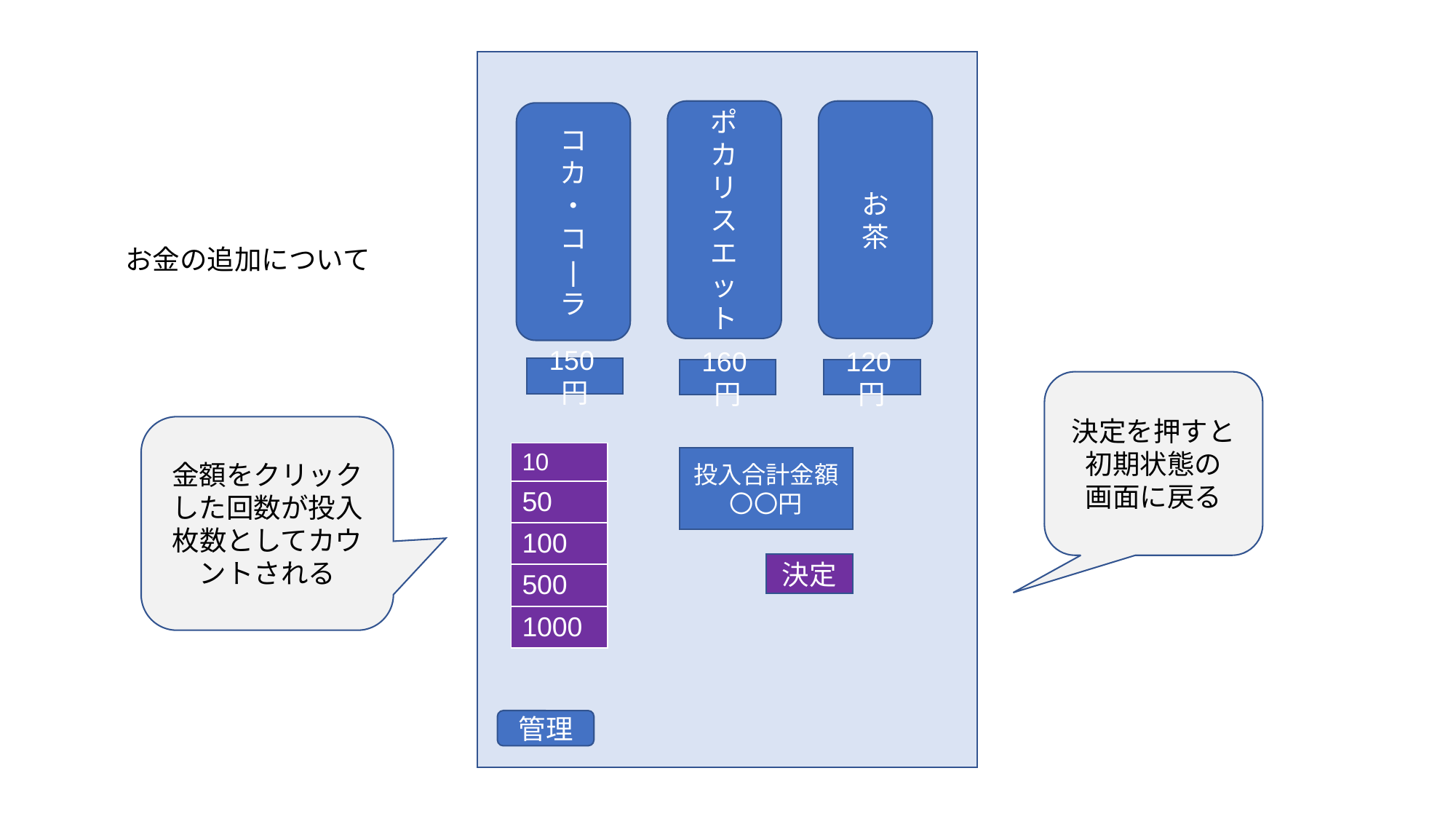

お
茶
ポ
カ
リ
ス
エ
ッ
ト
コ
カ
・
コ
|
ラ
150円
160円
120円
投入合計金額
〇〇円
決定
管理
お金の追加について
決定を押すと初期状態の
画面に戻る
金額をクリックした回数が投入枚数としてカウントされる
| 10 |
| --- |
| 50 |
| 100 |
| 500 |
| 1000 |